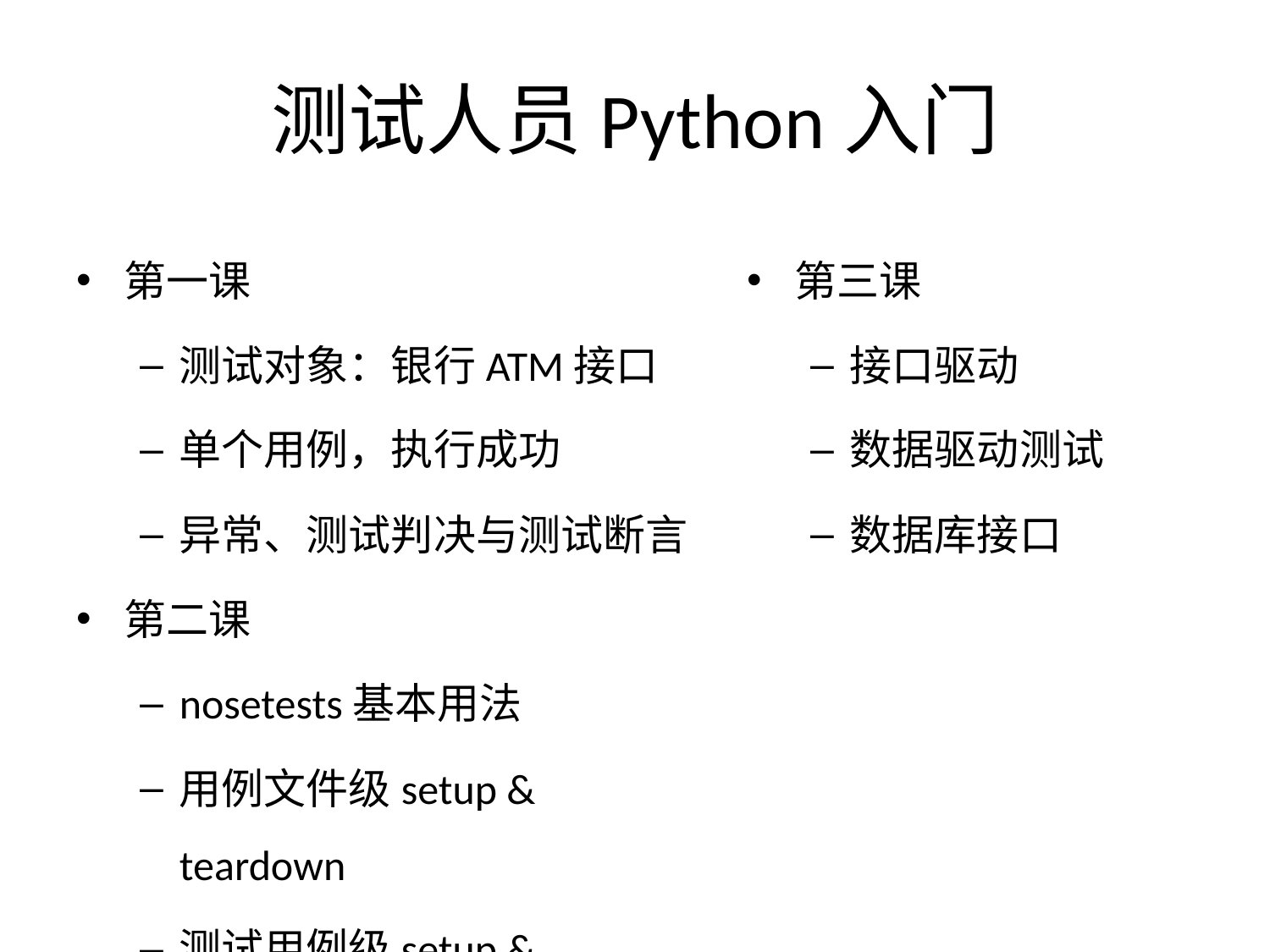

# 测试人员Python入门
第一课
测试对象：银行ATM接口
单个用例，执行成功
异常、测试判决与测试断言
第二课
nosetests基本用法
用例文件级setup & teardown
测试用例级setup & teardown
第三课
接口驱动
数据驱动测试
数据库接口